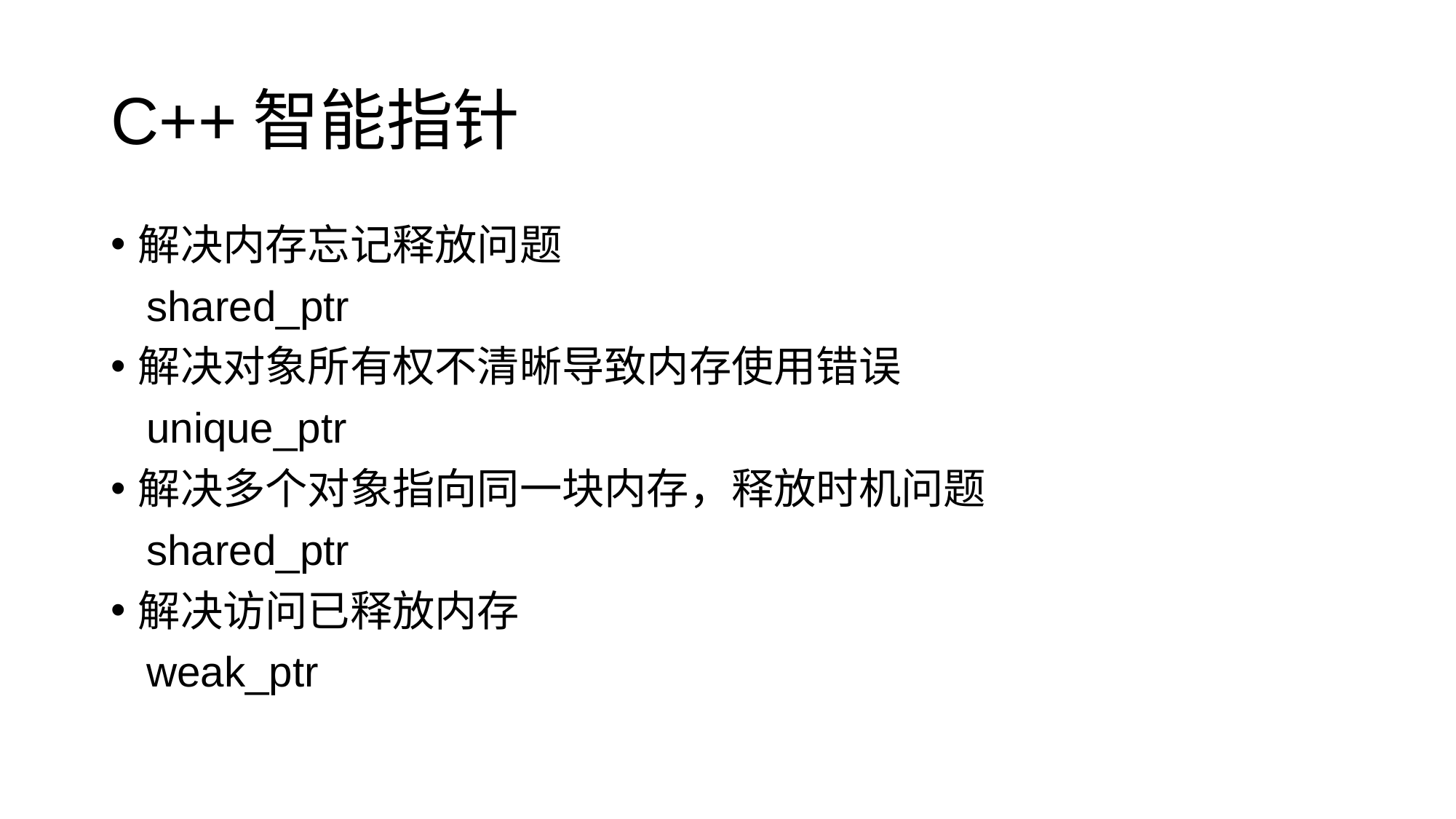

# C++智能指针
解决内存忘记释放问题
   shared_ptr
解决对象所有权不清晰导致内存使用错误
   unique_ptr
解决多个对象指向同一块内存，释放时机问题
   shared_ptr
解决访问已释放内存
   weak_ptr